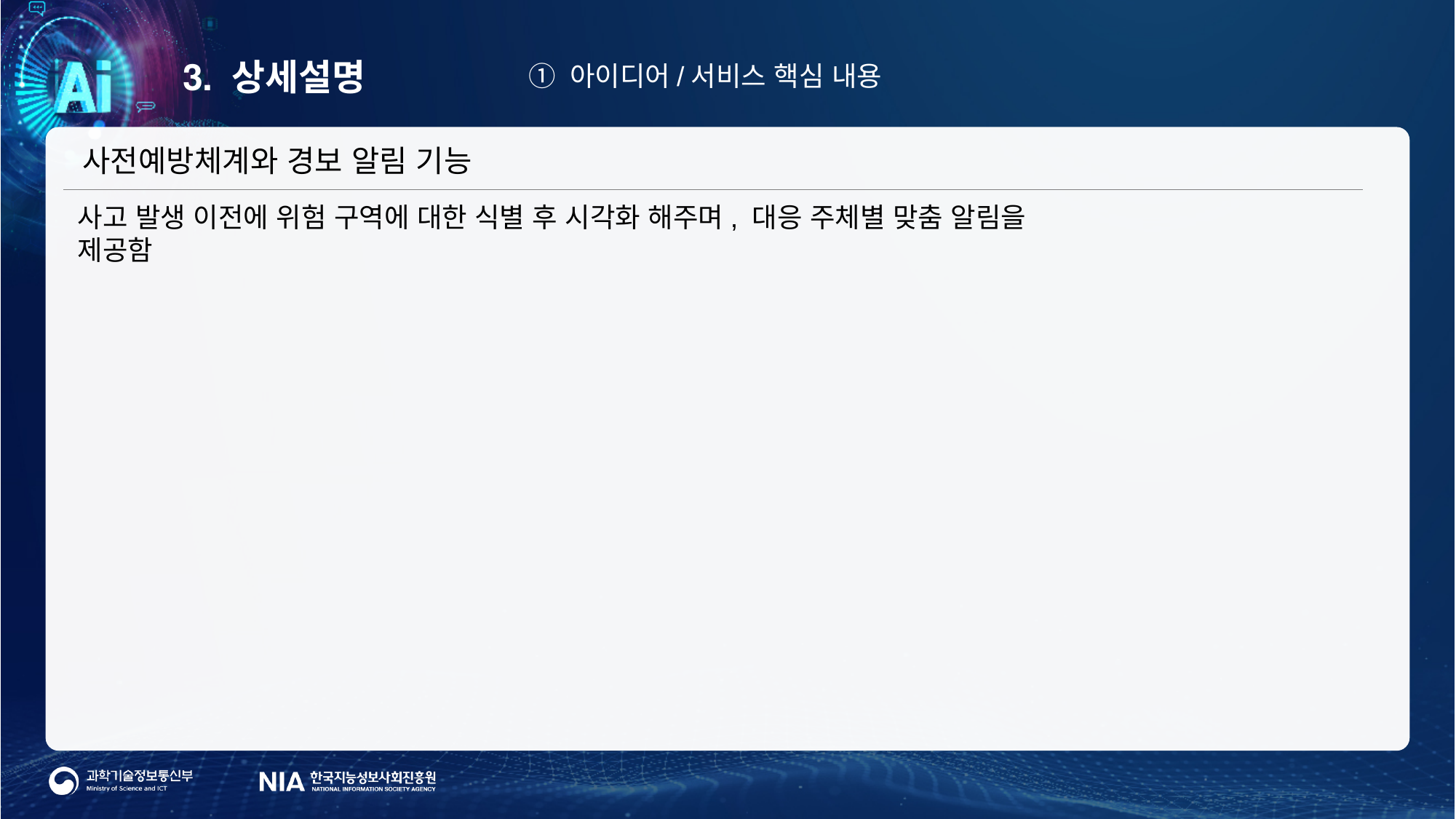

3. 상세설명
① 아이디어/서비스 핵심 내용

사전예방체계와 경보 알림 기능
사고 발생 이전에 위험 구역에 대한 식별 후 시각화 해주며, 대응 주체별 맞춤 알림을 제공함